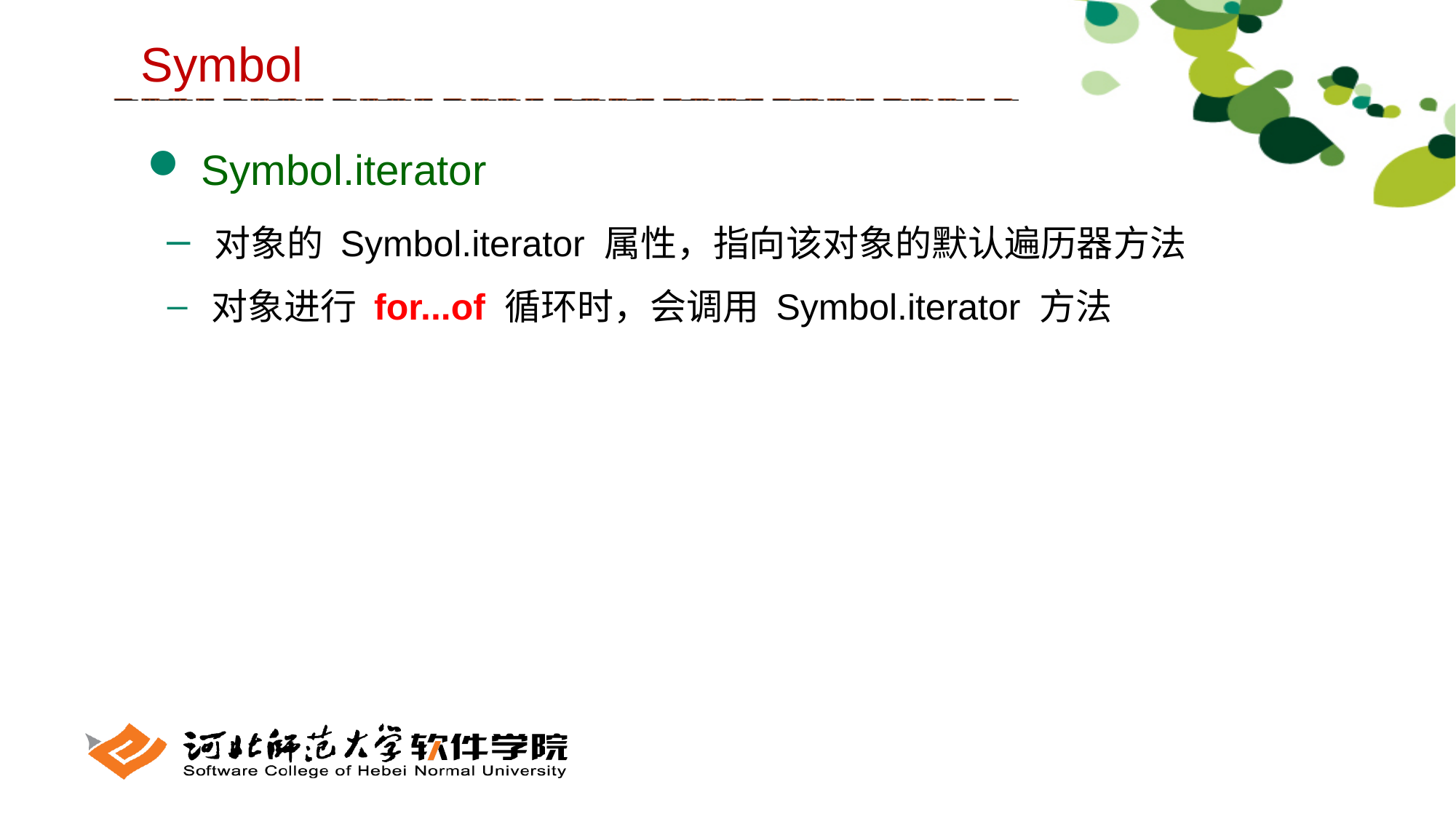

Symbol

 Symbol.iterator
 对象的 Symbol.iterator 属性，指向该对象的默认遍历器方法
 对象进行 for...of 循环时，会调用 Symbol.iterator 方法